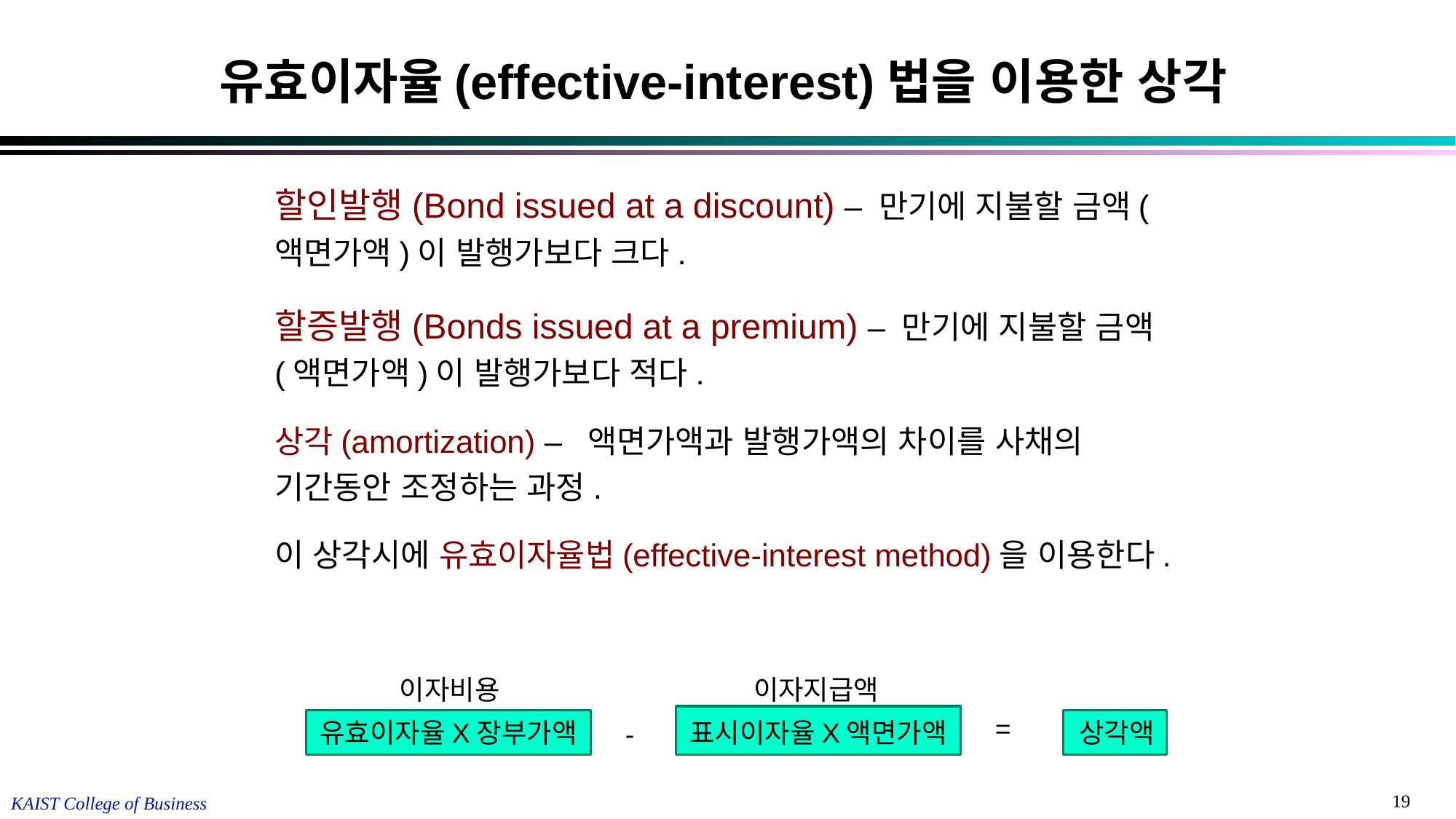

유효이자율(effective-interest)법을 이용한 상각
할인발행(Bond issued at a discount) – 만기에 지불할 금액(액면가액)이 발행가보다 크다.
할증발행(Bonds issued at a premium) – 만기에 지불할 금액(액면가액)이 발행가보다 적다.
상각(amortization) –  액면가액과 발행가액의 차이를 사채의 기간동안 조정하는 과정.
이 상각시에 유효이자율법(effective-interest method)을 이용한다.
이자비용
이자지급액

=

유효이자율X장부가액
표시이자율X액면가액

상각액
-